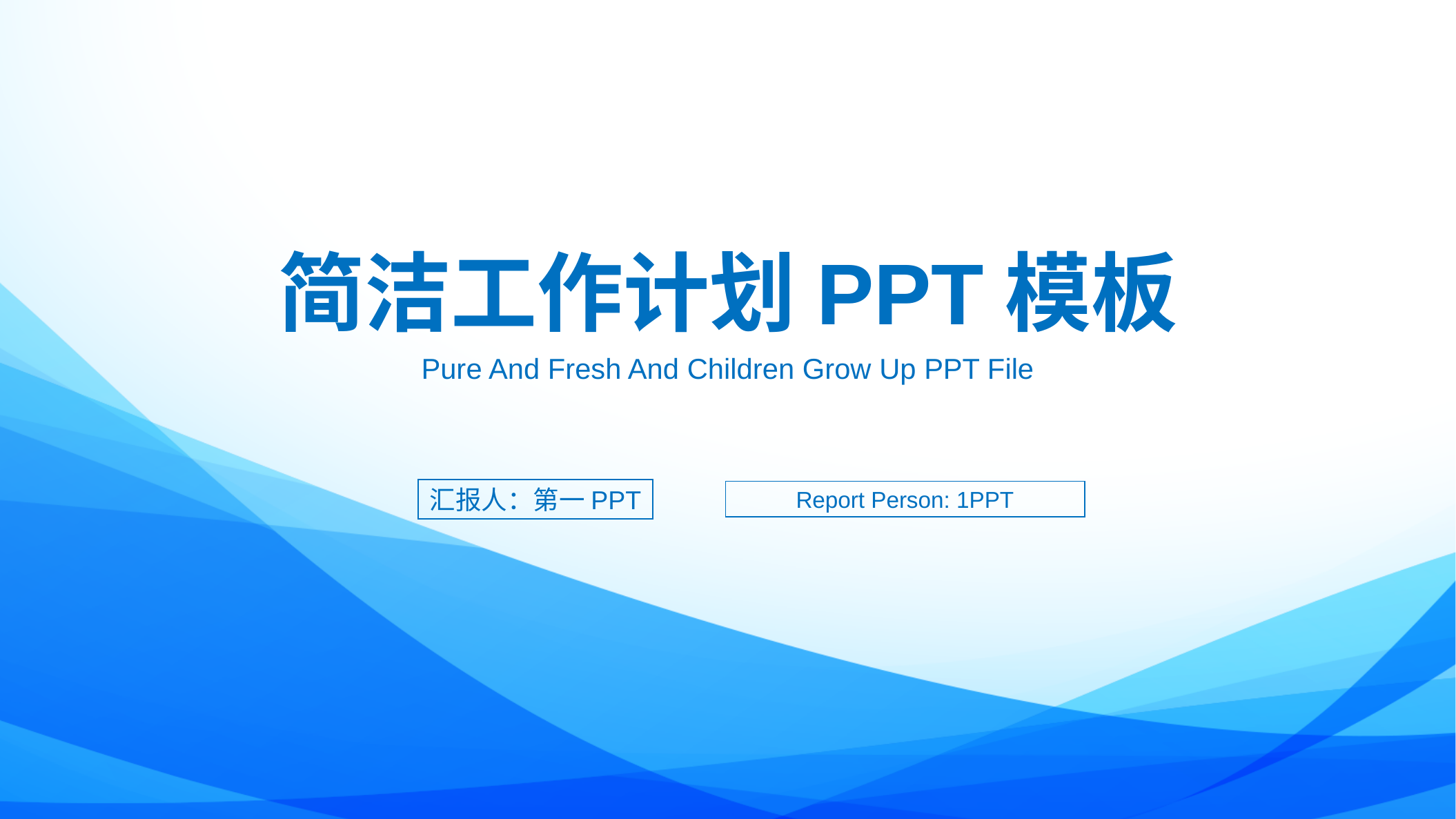

简洁工作计划PPT模板
Pure And Fresh And Children Grow Up PPT File
汇报人：第一PPT
Report Person: 1PPT